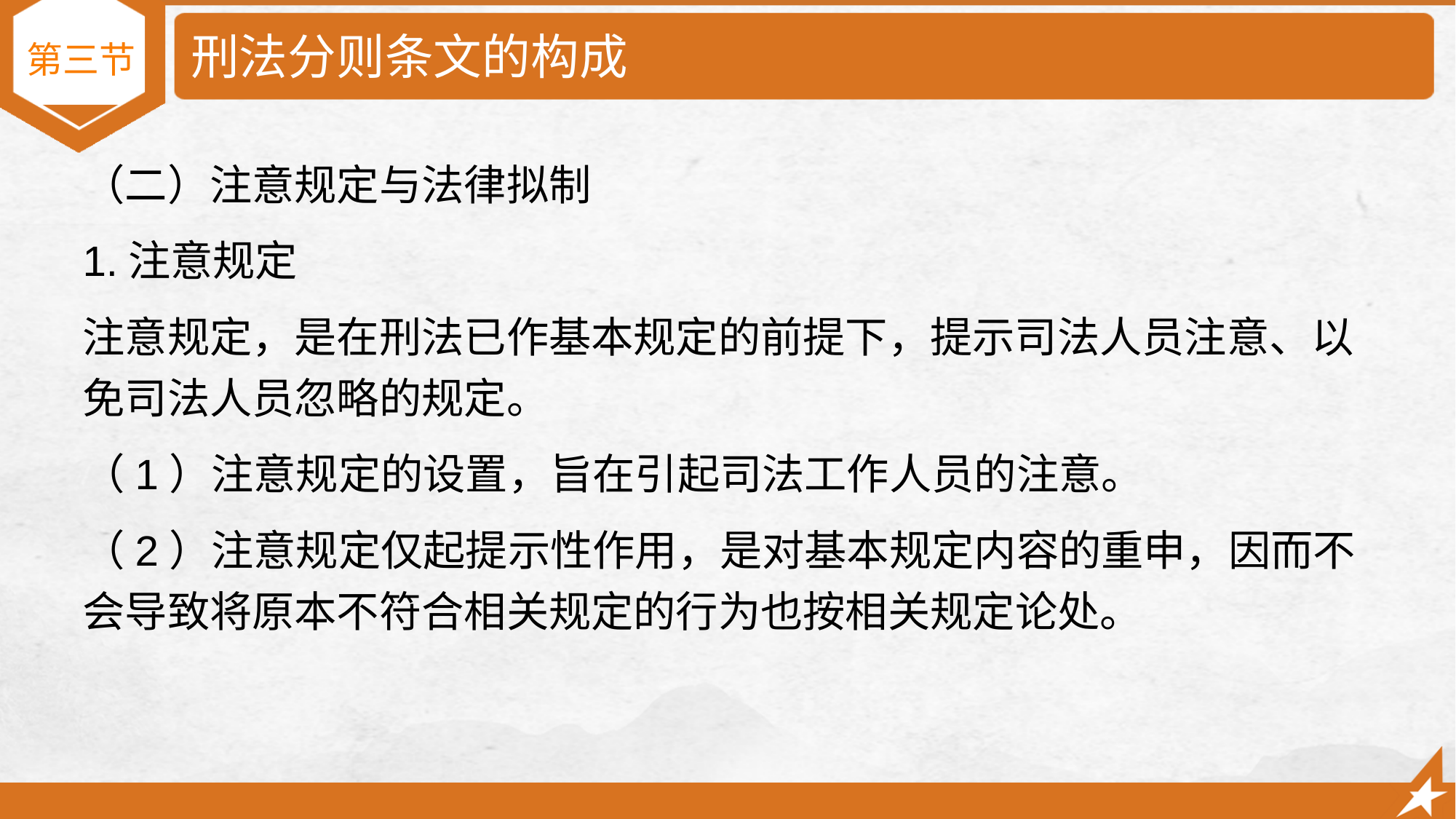

# 刑法分则条文的构成
第三节
（二）注意规定与法律拟制
1.注意规定
注意规定，是在刑法已作基本规定的前提下，提示司法人员注意、以免司法人员忽略的规定。
（1）注意规定的设置，旨在引起司法工作人员的注意。
（2）注意规定仅起提示性作用，是对基本规定内容的重申，因而不会导致将原本不符合相关规定的行为也按相关规定论处。